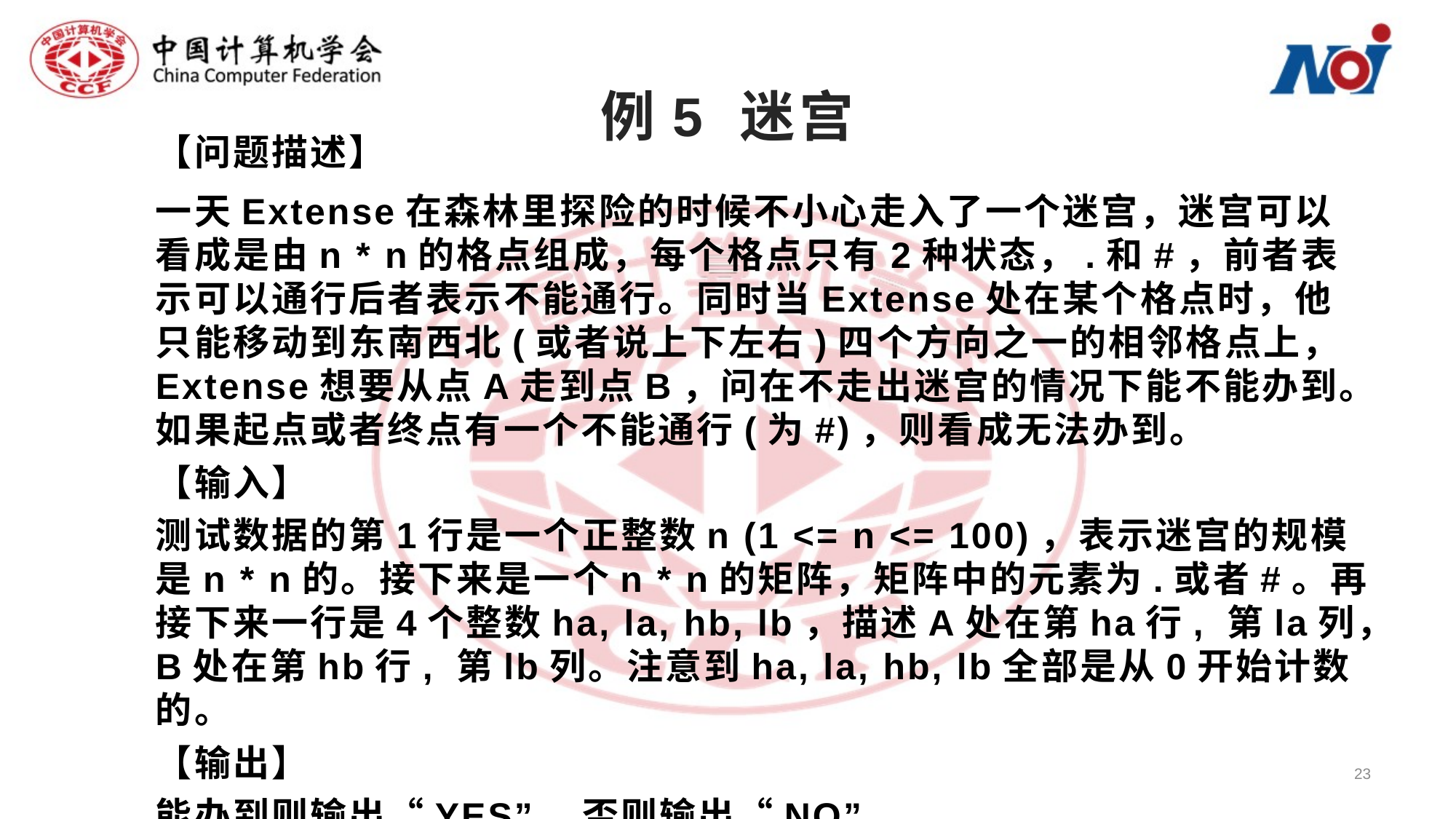

# 例5 迷宫
【问题描述】
一天Extense在森林里探险的时候不小心走入了一个迷宫，迷宫可以看成是由n * n的格点组成，每个格点只有2种状态，.和#，前者表示可以通行后者表示不能通行。同时当Extense处在某个格点时，他只能移动到东南西北(或者说上下左右)四个方向之一的相邻格点上，Extense想要从点A走到点B，问在不走出迷宫的情况下能不能办到。如果起点或者终点有一个不能通行(为#)，则看成无法办到。
【输入】
测试数据的第1行是一个正整数n (1 <= n <= 100)，表示迷宫的规模是n * n的。接下来是一个n * n的矩阵，矩阵中的元素为.或者#。再接下来一行是4个整数ha, la, hb, lb，描述A处在第ha行, 第la列，B处在第hb行, 第lb列。注意到ha, la, hb, lb全部是从0开始计数的。
【输出】
能办到则输出“YES”，否则输出“NO”。
23